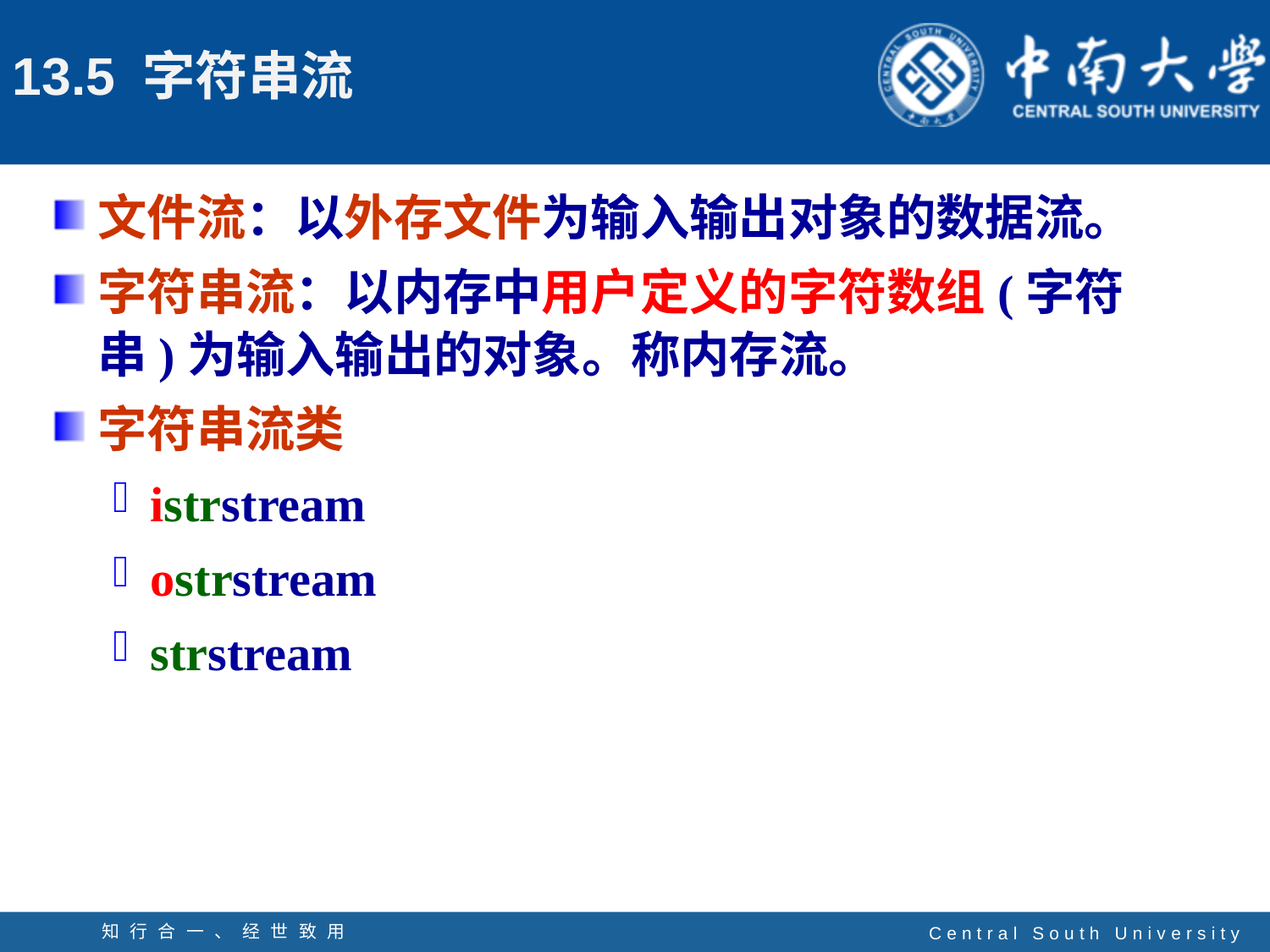

文件流：以外存文件为输入输出对象的数据流。
字符串流：以内存中用户定义的字符数组(字符串)为输入输出的对象。称内存流。
字符串流类
istrstream
ostrstream
strstream

知行合一、经世致用
自强不息 厚德载物
Central South University
53